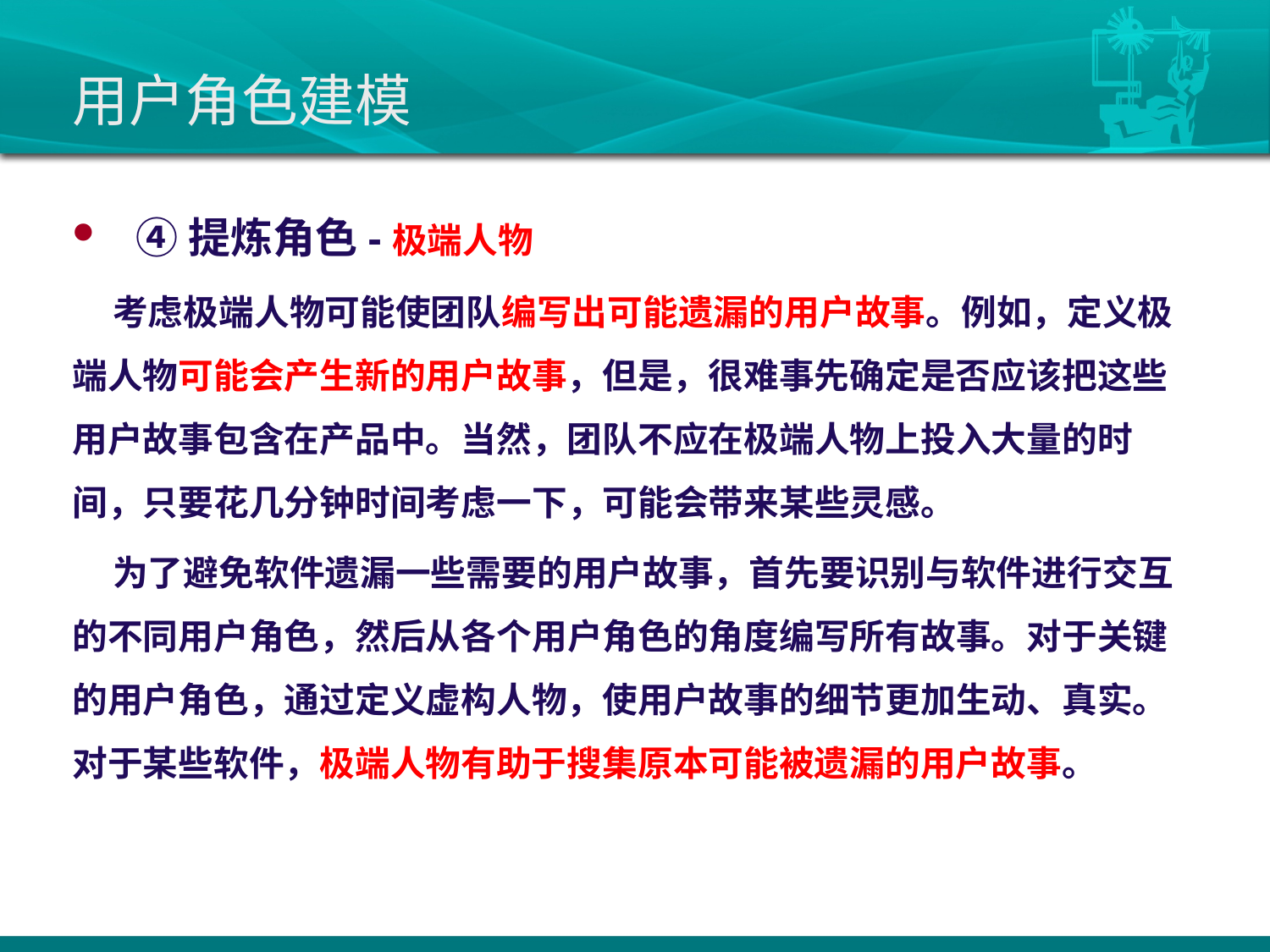

# 用户角色建模
④提炼角色-极端人物
    考虑极端人物可能使团队编写出可能遗漏的用户故事。例如，定义极端人物可能会产生新的用户故事，但是，很难事先确定是否应该把这些用户故事包含在产品中。当然，团队不应在极端人物上投入大量的时间，只要花几分钟时间考虑一下，可能会带来某些灵感。
    为了避免软件遗漏一些需要的用户故事，首先要识别与软件进行交互的不同用户角色，然后从各个用户角色的角度编写所有故事。对于关键的用户角色，通过定义虚构人物，使用户故事的细节更加生动、真实。对于某些软件，极端人物有助于搜集原本可能被遗漏的用户故事。